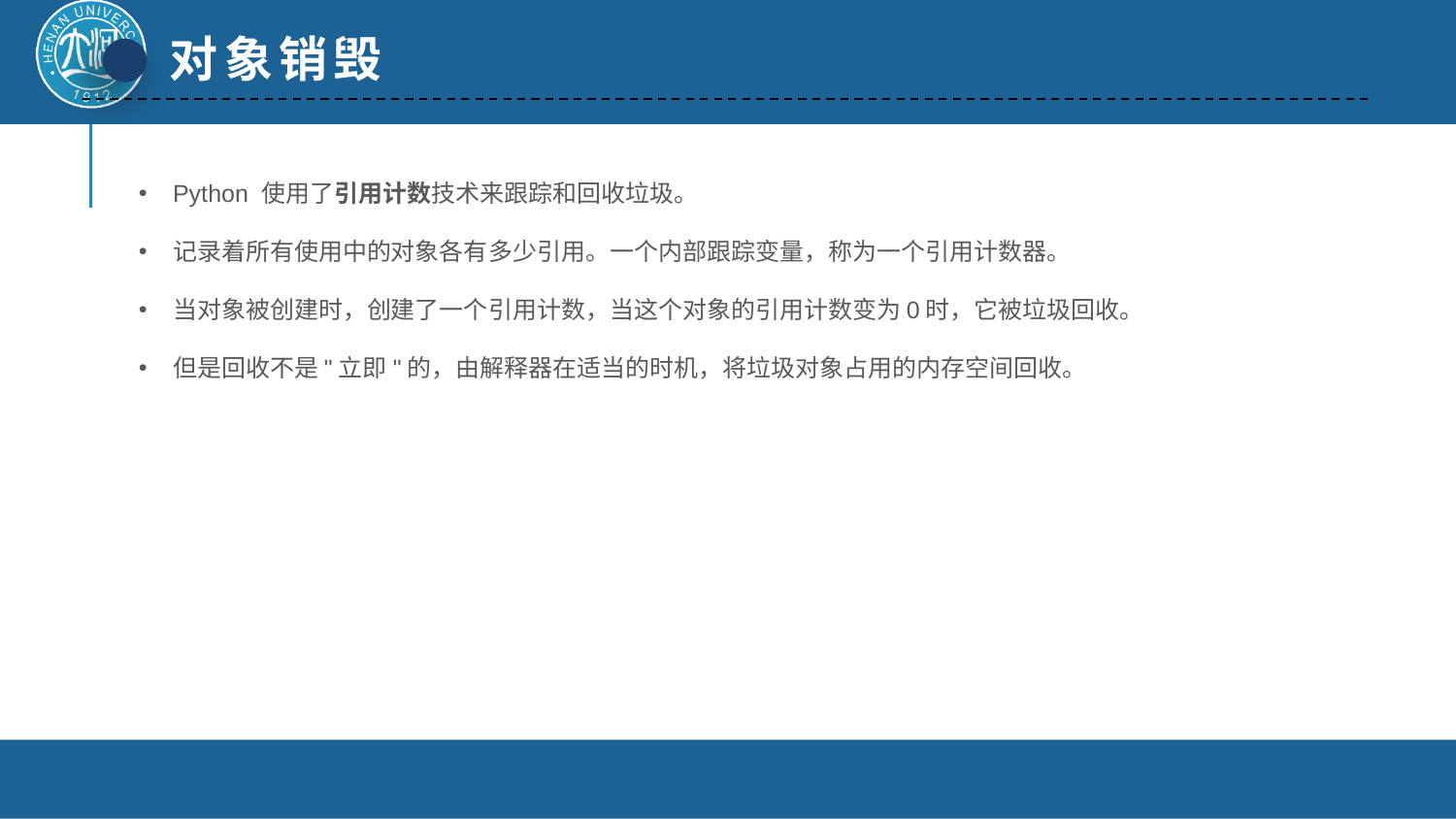

对象销毁

Python 使用了引用计数技术来跟踪和回收垃圾。
记录着所有使用中的对象各有多少引用。一个内部跟踪变量，称为一个引用计数器。
当对象被创建时，创建了一个引用计数，当这个对象的引用计数变为0时，它被垃圾回收。
但是回收不是"立即"的，由解释器在适当的时机，将垃圾对象占用的内存空间回收。